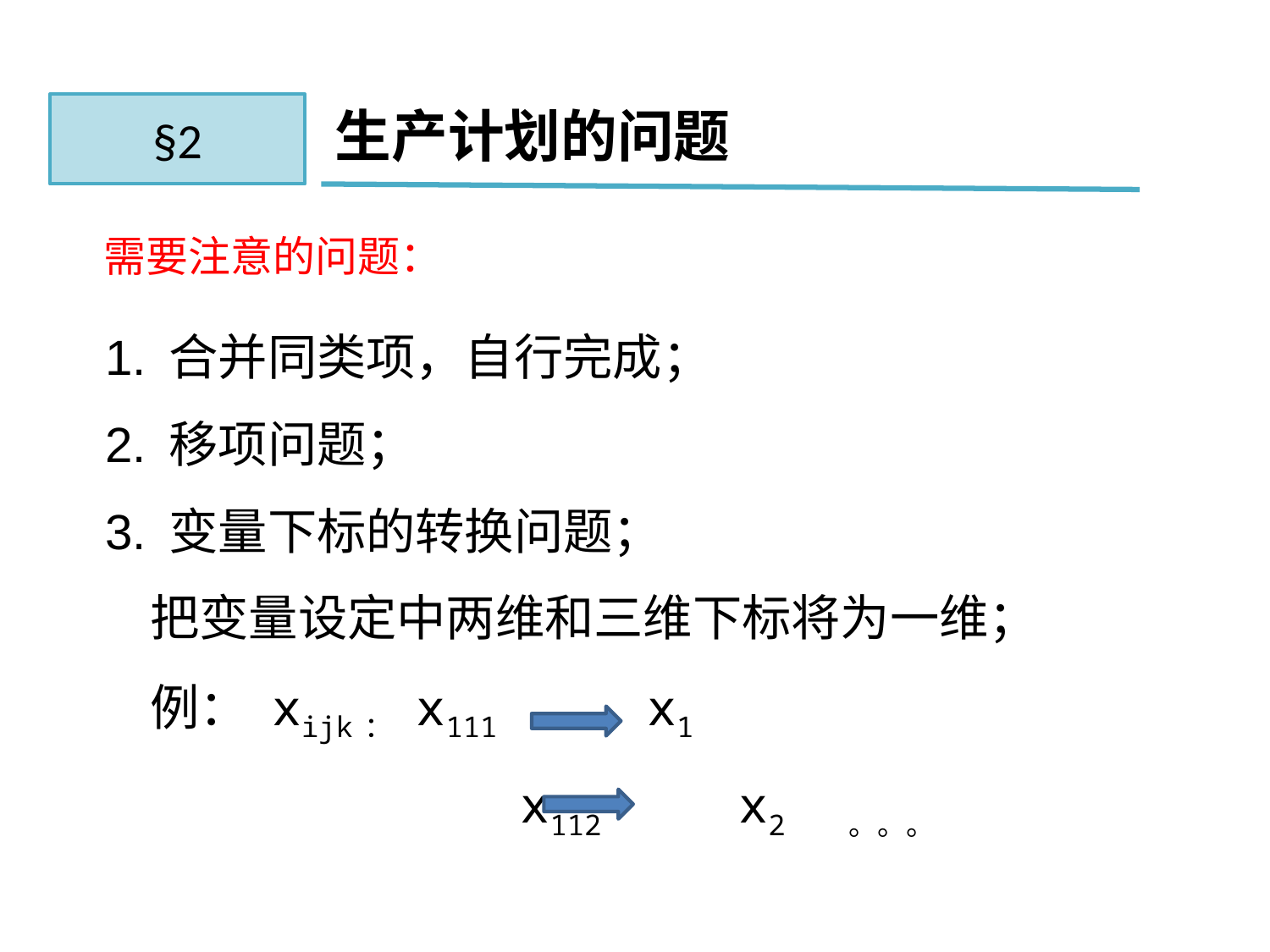

§2
生产计划的问题
需要注意的问题：
合并同类项，自行完成；
移项问题；
变量下标的转换问题；
   把变量设定中两维和三维下标将为一维；
   例： xijk： x111        x1
              x112        x2   。。。